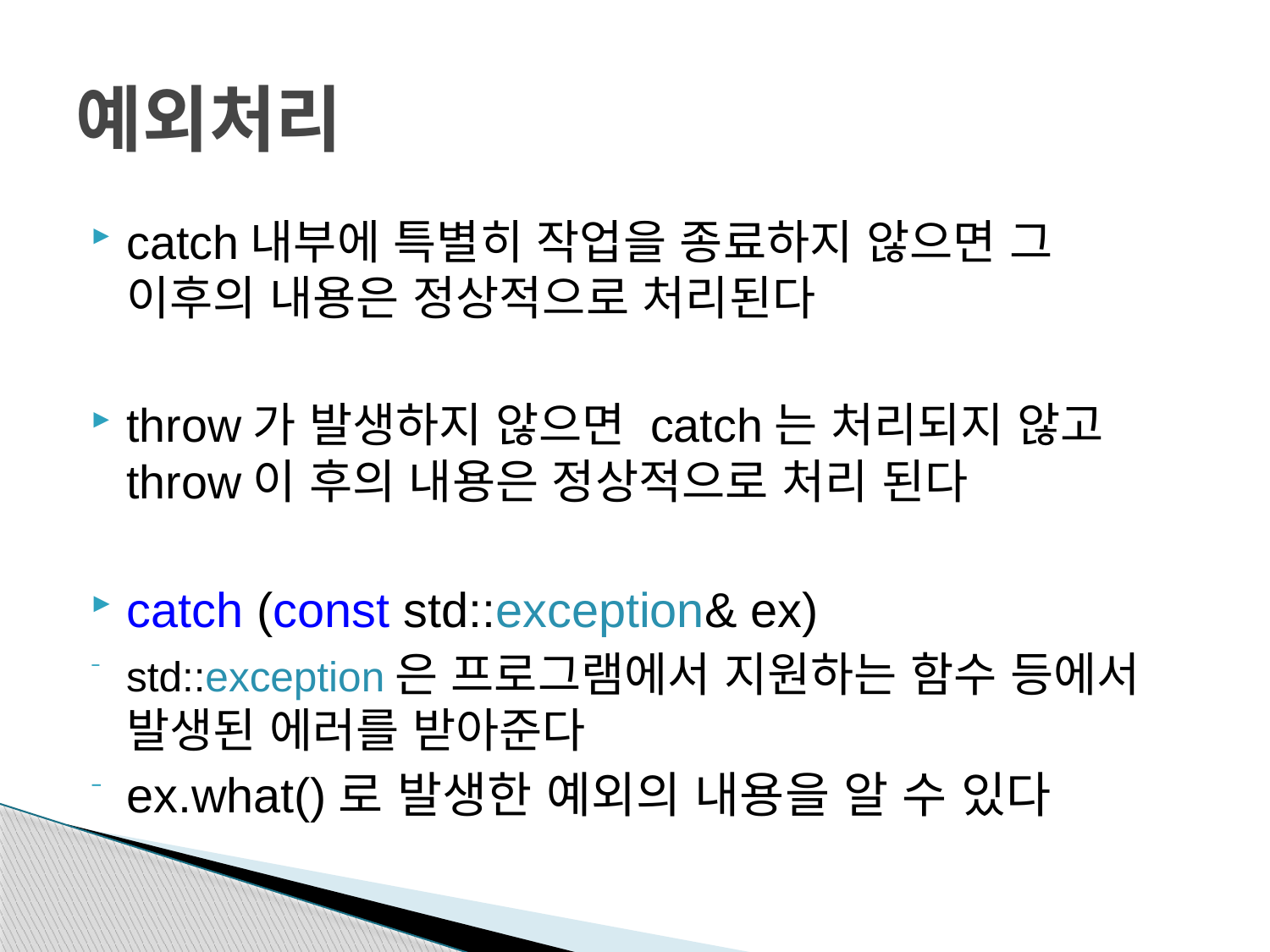

# 예외처리
catch내부에 특별히 작업을 종료하지 않으면 그 이후의 내용은 정상적으로 처리된다

throw가 발생하지 않으면 catch는 처리되지 않고 throw이 후의 내용은 정상적으로 처리 된다

catch (const std::exception& ex)
std::exception은 프로그램에서 지원하는 함수 등에서 발생된 에러를 받아준다
ex.what()로 발생한 예외의 내용을 알 수 있다